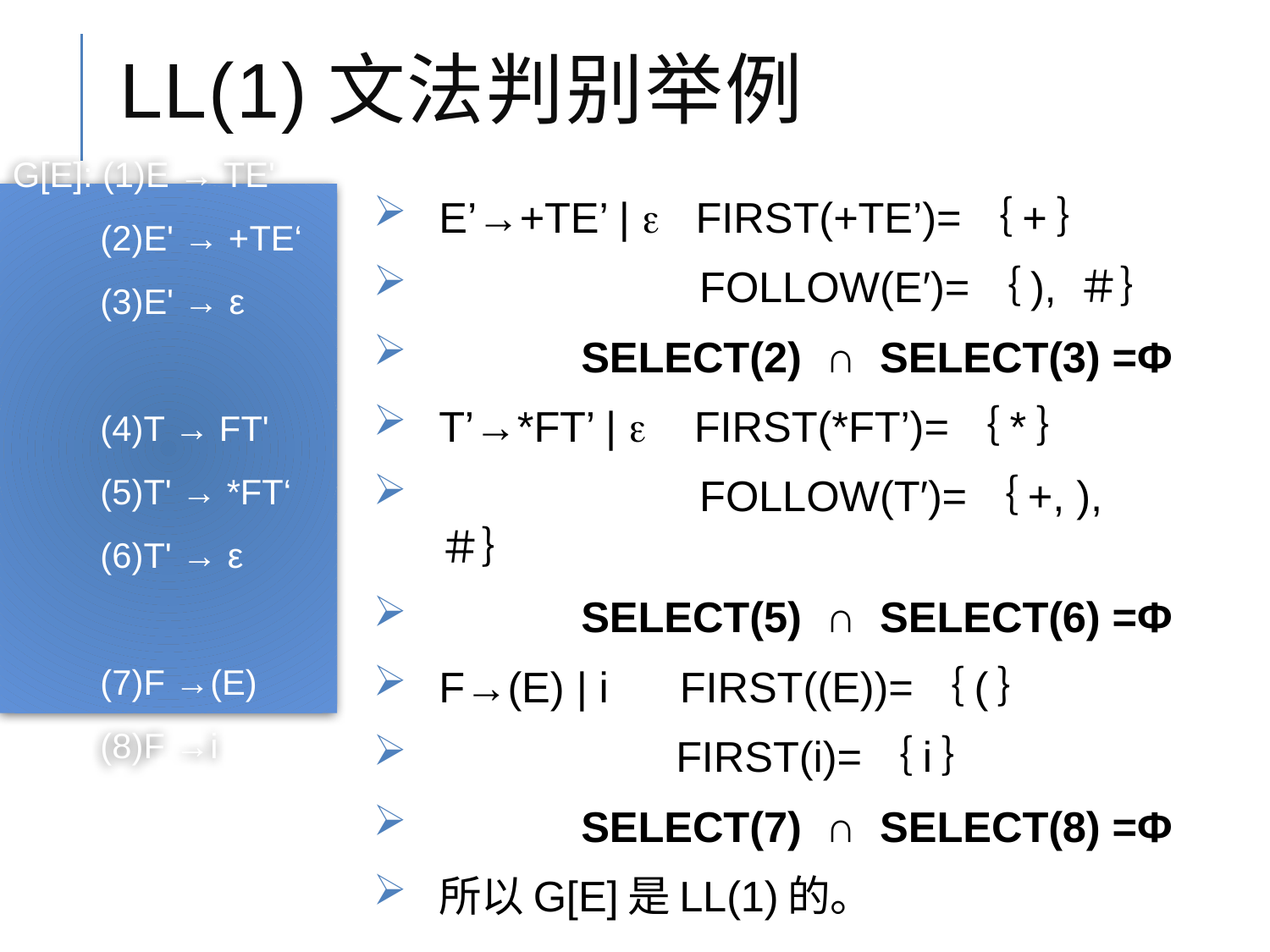

# LL(1)文法判别举例
E’→+TE’ | ε   FIRST(+TE’)=｛+｝
                      FOLLOW(E′)=｛), ＃｝
            SELECT(2)  ∩  SELECT(3) =Φ
T’→*FT’ | ε    FIRST(*FT’)=｛*｝
                      FOLLOW(T′)=｛+, ), ＃｝
            SELECT(5)  ∩  SELECT(6) =Φ
F→(E) | i      FIRST((E))=｛(｝
                    FIRST(i)=｛i｝
            SELECT(7)  ∩  SELECT(8) =Φ
所以G[E]是LL(1)的。
G[E]: (1)E → TE'
(2)E' → +TE‘
(3)E' → ε
(4)T → FT'
(5)T' → *FT‘
(6)T' → ε
(7)F →(E)
(8)F →i
56